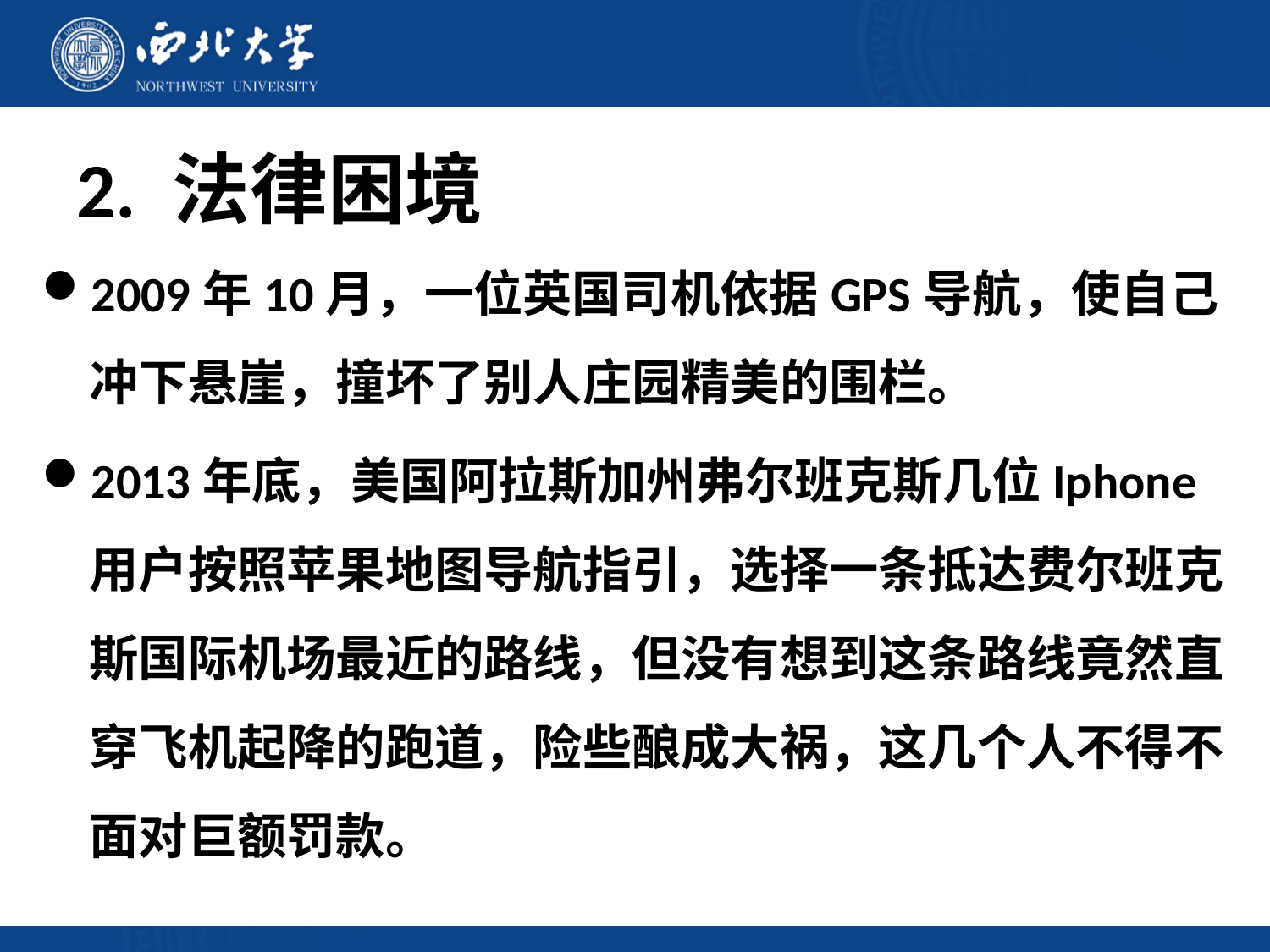

# 2. 法律困境
2009年10月，一位英国司机依据GPS导航，使自己冲下悬崖，撞坏了别人庄园精美的围栏。
2013年底，美国阿拉斯加州弗尔班克斯几位Iphone用户按照苹果地图导航指引，选择一条抵达费尔班克斯国际机场最近的路线，但没有想到这条路线竟然直穿飞机起降的跑道，险些酿成大祸，这几个人不得不面对巨额罚款。